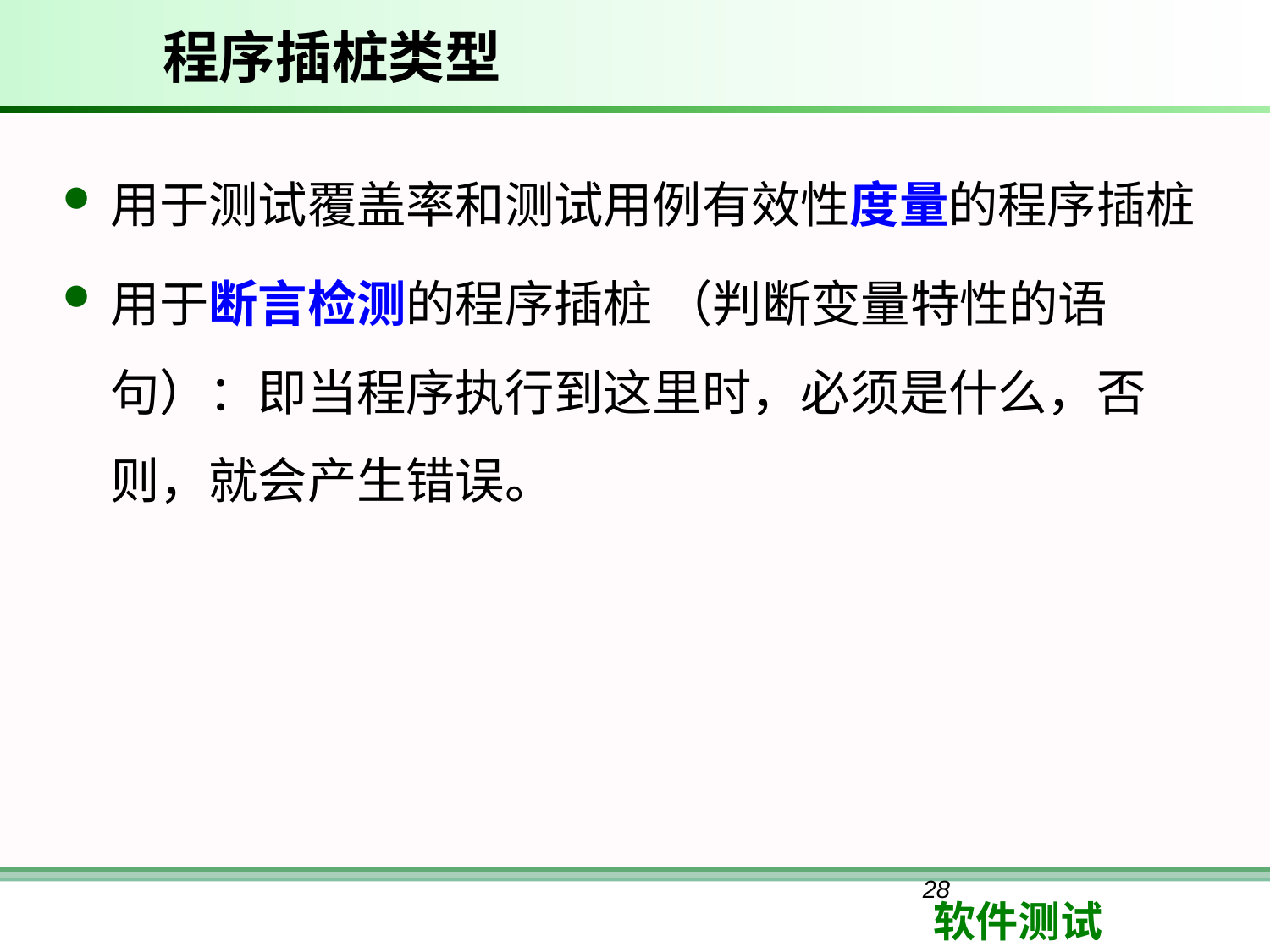

# 程序插桩类型
用于测试覆盖率和测试用例有效性度量的程序插桩
用于断言检测的程序插桩 （判断变量特性的语句）：即当程序执行到这里时，必须是什么，否则，就会产生错误。

28